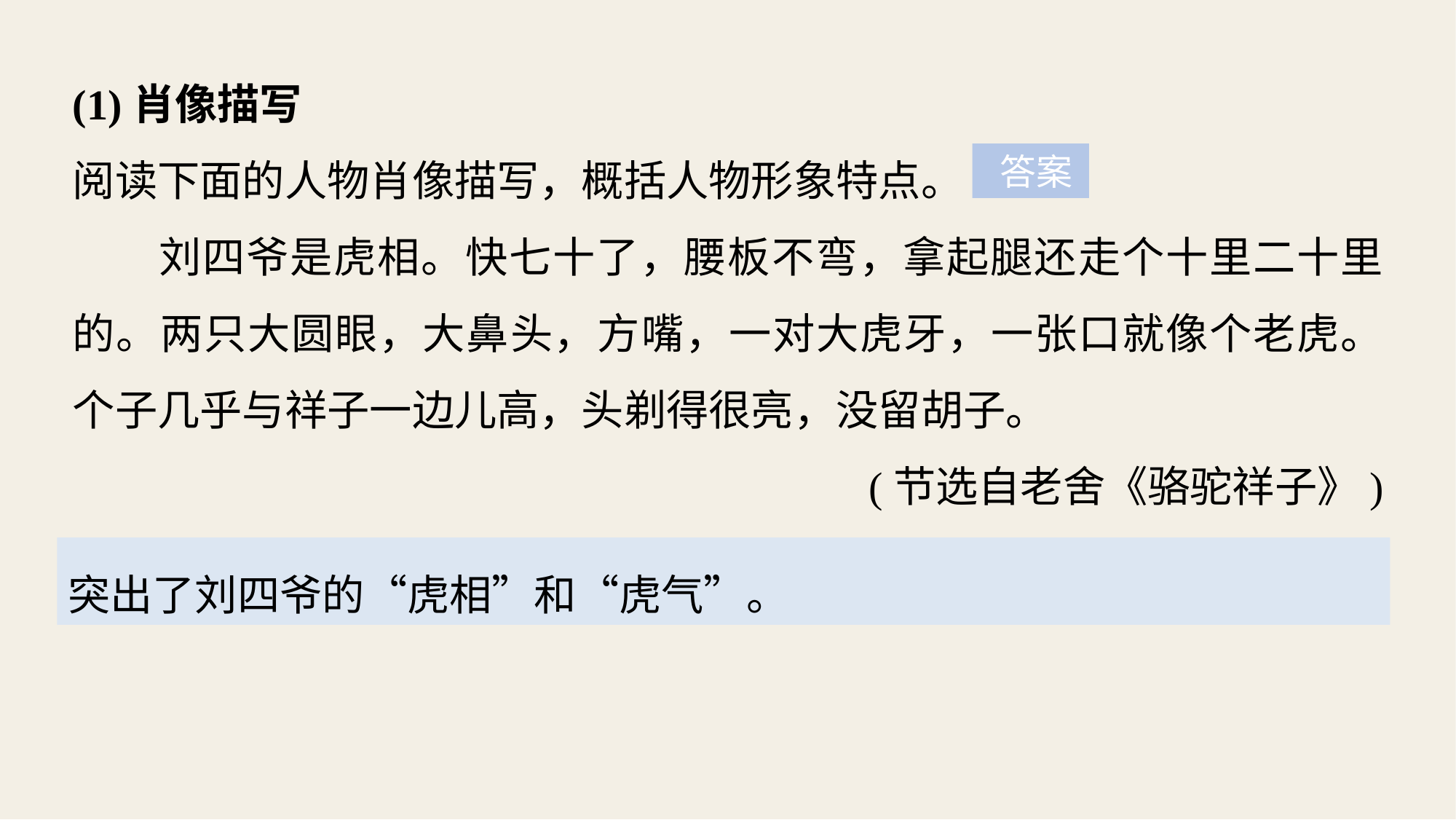

(1)肖像描写
阅读下面的人物肖像描写，概括人物形象特点。
刘四爷是虎相。快七十了，腰板不弯，拿起腿还走个十里二十里的。两只大圆眼，大鼻头，方嘴，一对大虎牙，一张口就像个老虎。个子几乎与祥子一边儿高，头剃得很亮，没留胡子。
(节选自老舍《骆驼祥子》)
 答案
突出了刘四爷的“虎相”和“虎气”。